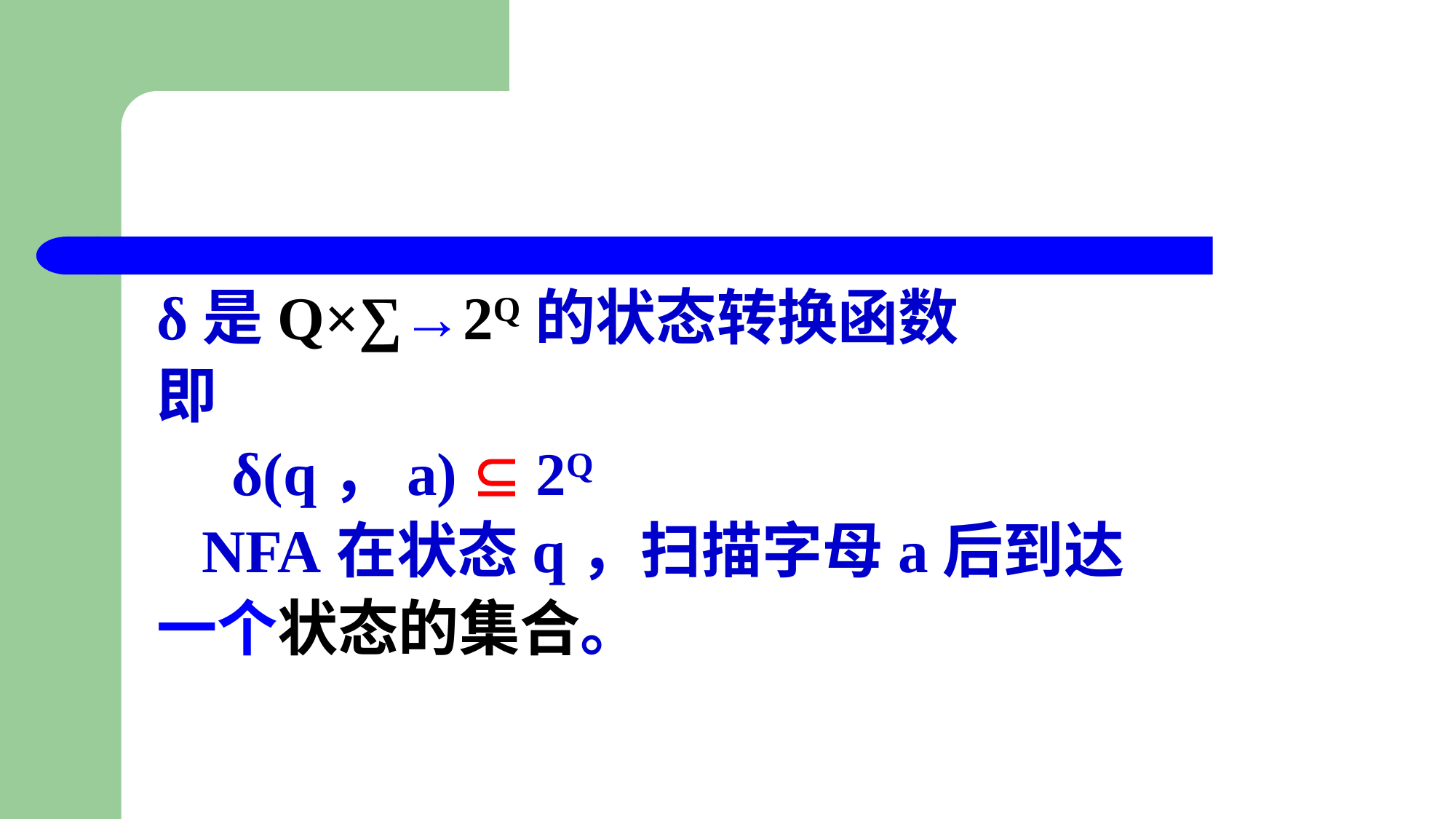

#
δ是Q×∑→2Q的状态转换函数
即
     δ(q，a) ⊆ 2Q
   NFA在状态q，扫描字母a后到达
一个状态的集合。